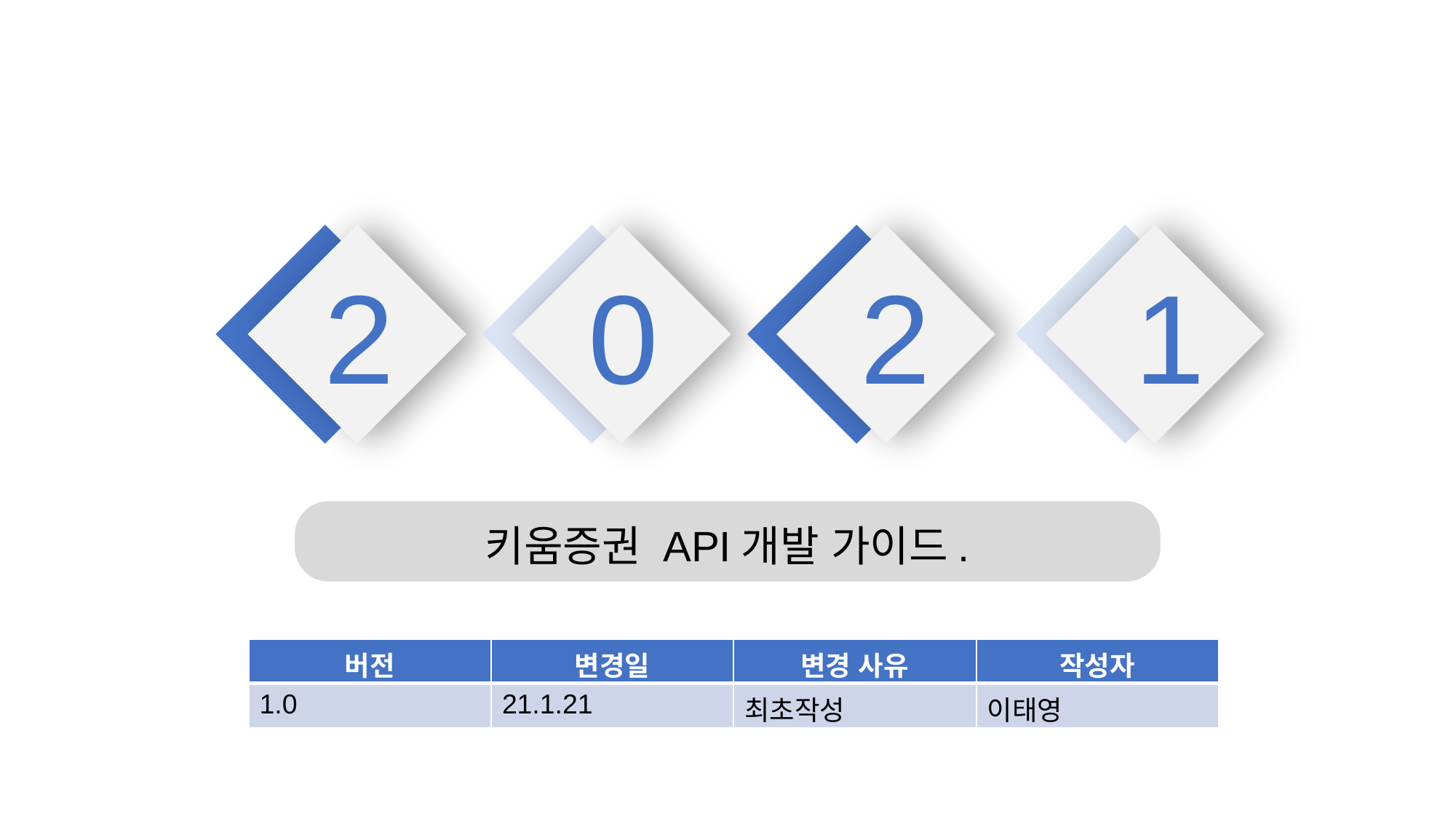

2
0
2
1

키움증권 API개발 가이드.
| 버전 | 변경일 | 변경 사유 | 작성자 |
| --- | --- | --- | --- |
| 1.0 | 21.1.21 | 최초작성 | 이태영 |